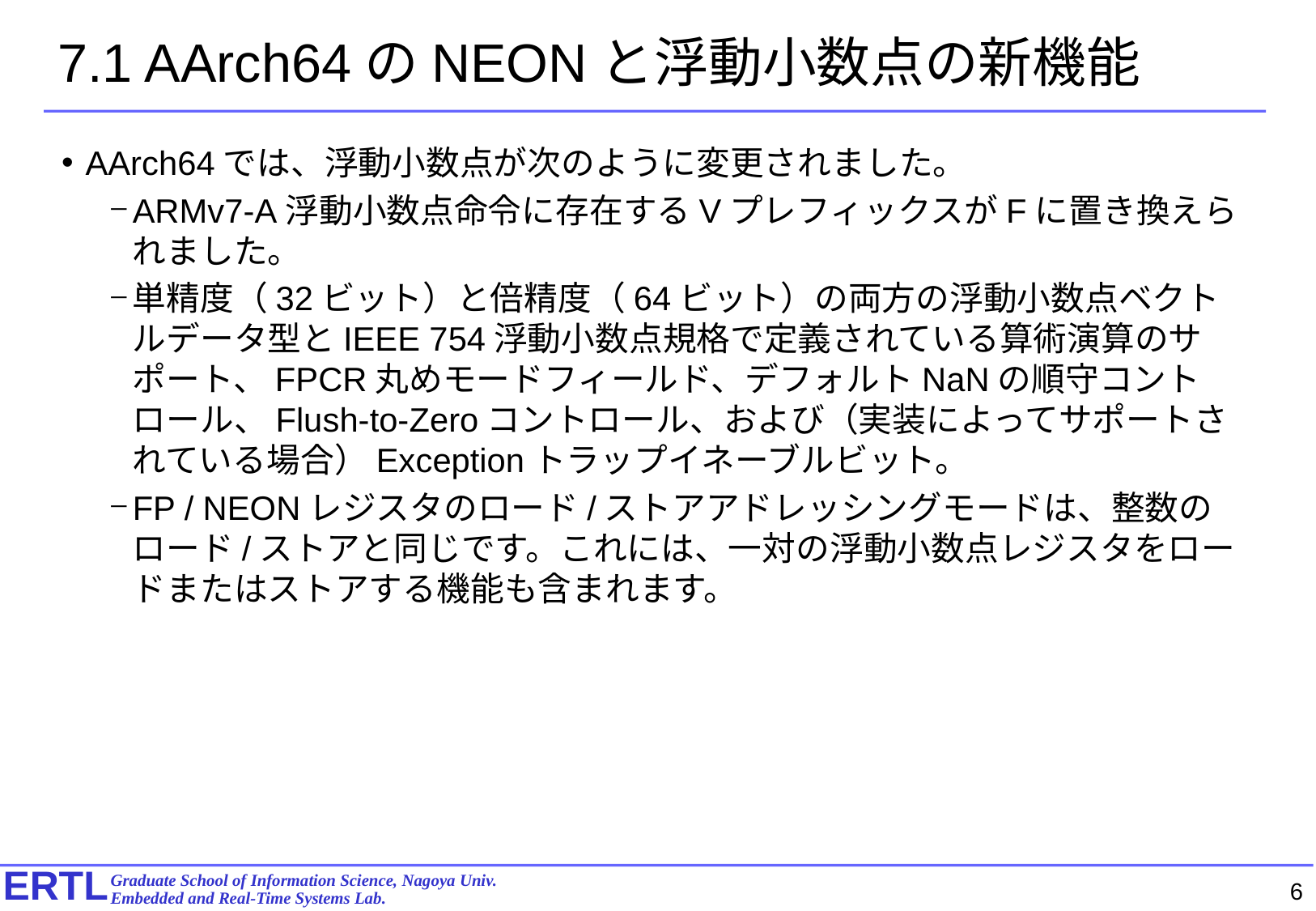

# 7.1 AArch64のNEONと浮動小数点の新機能
AArch64では、浮動小数点が次のように変更されました。
ARMv7-A浮動小数点命令に存在するVプレフィックスがFに置き換えられました。
単精度（32ビット）と倍精度（64ビット）の両方の浮動小数点ベクトルデータ型とIEEE 754浮動小数点規格で定義されている算術演算のサポート、FPCR丸めモードフィールド、デフォルトNaNの順守コントロール、Flush-to-Zeroコントロール、および（実装によってサポートされている場合）Exceptionトラップイネーブルビット。
FP / NEONレジスタのロード/ストアアドレッシングモードは、整数のロード/ストアと同じです。これには、一対の浮動小数点レジスタをロードまたはストアする機能も含まれます。
6